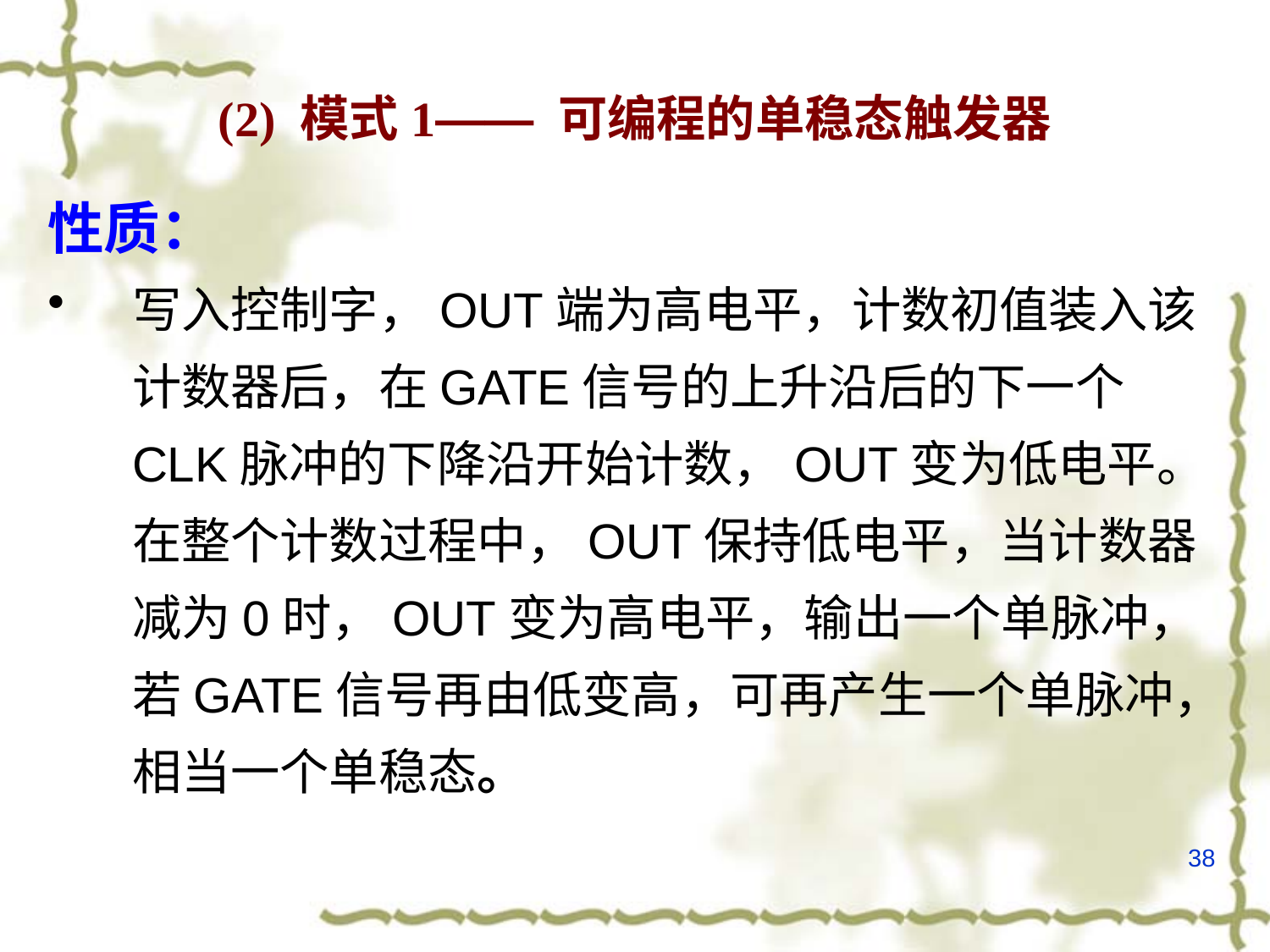

# (2) 模式1—— 可编程的单稳态触发器
性质：
写入控制字，OUT端为高电平，计数初值装入该计数器后，在GATE信号的上升沿后的下一个CLK脉冲的下降沿开始计数，OUT变为低电平。在整个计数过程中，OUT保持低电平，当计数器减为0时，OUT变为高电平，输出一个单脉冲，若GATE信号再由低变高，可再产生一个单脉冲，相当一个单稳态。
38